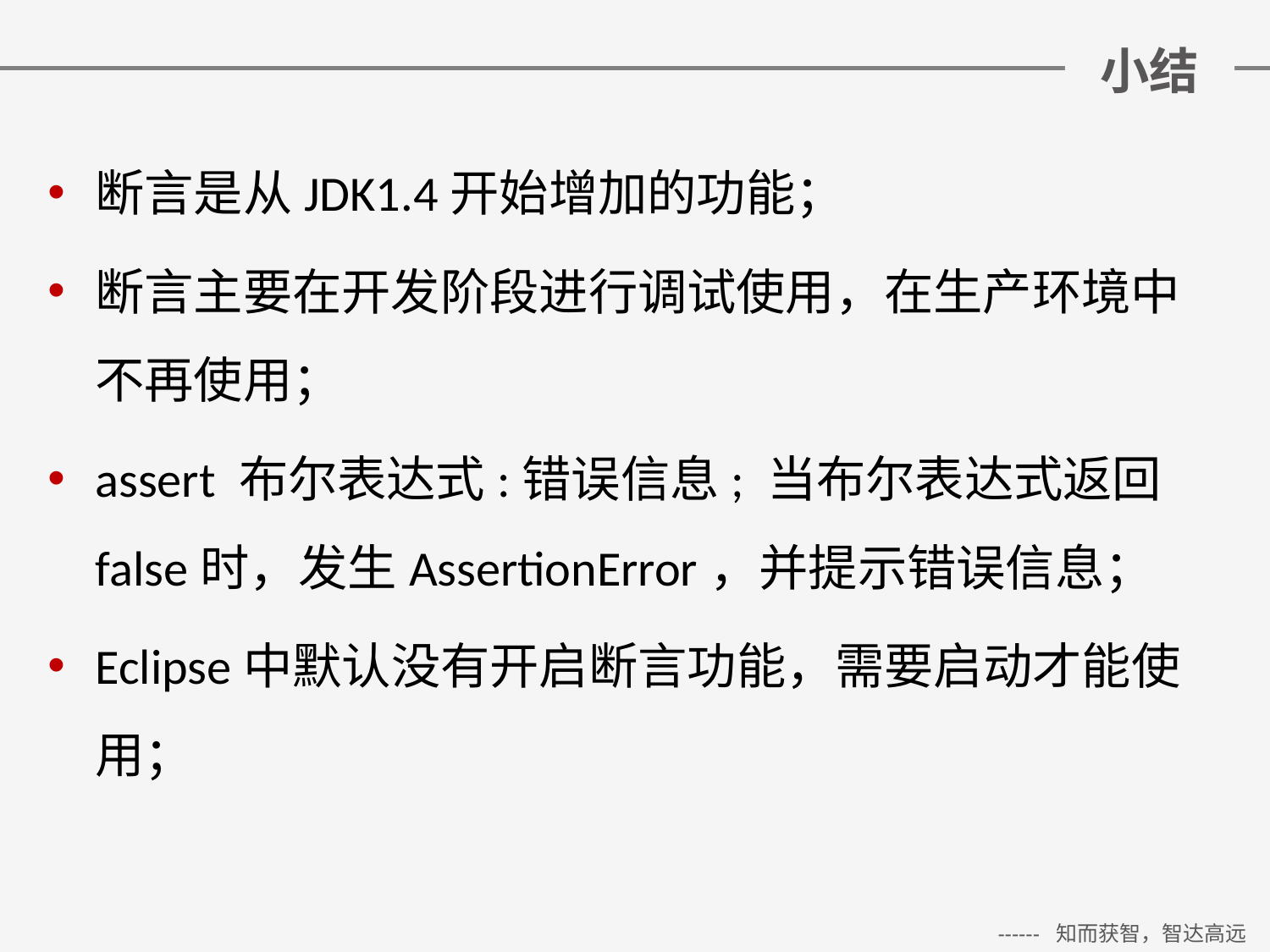

# 小结
断言是从JDK1.4开始增加的功能；
断言主要在开发阶段进行调试使用，在生产环境中不再使用；
assert 布尔表达式:错误信息; 当布尔表达式返回false时，发生AssertionError，并提示错误信息；
Eclipse中默认没有开启断言功能，需要启动才能使用；